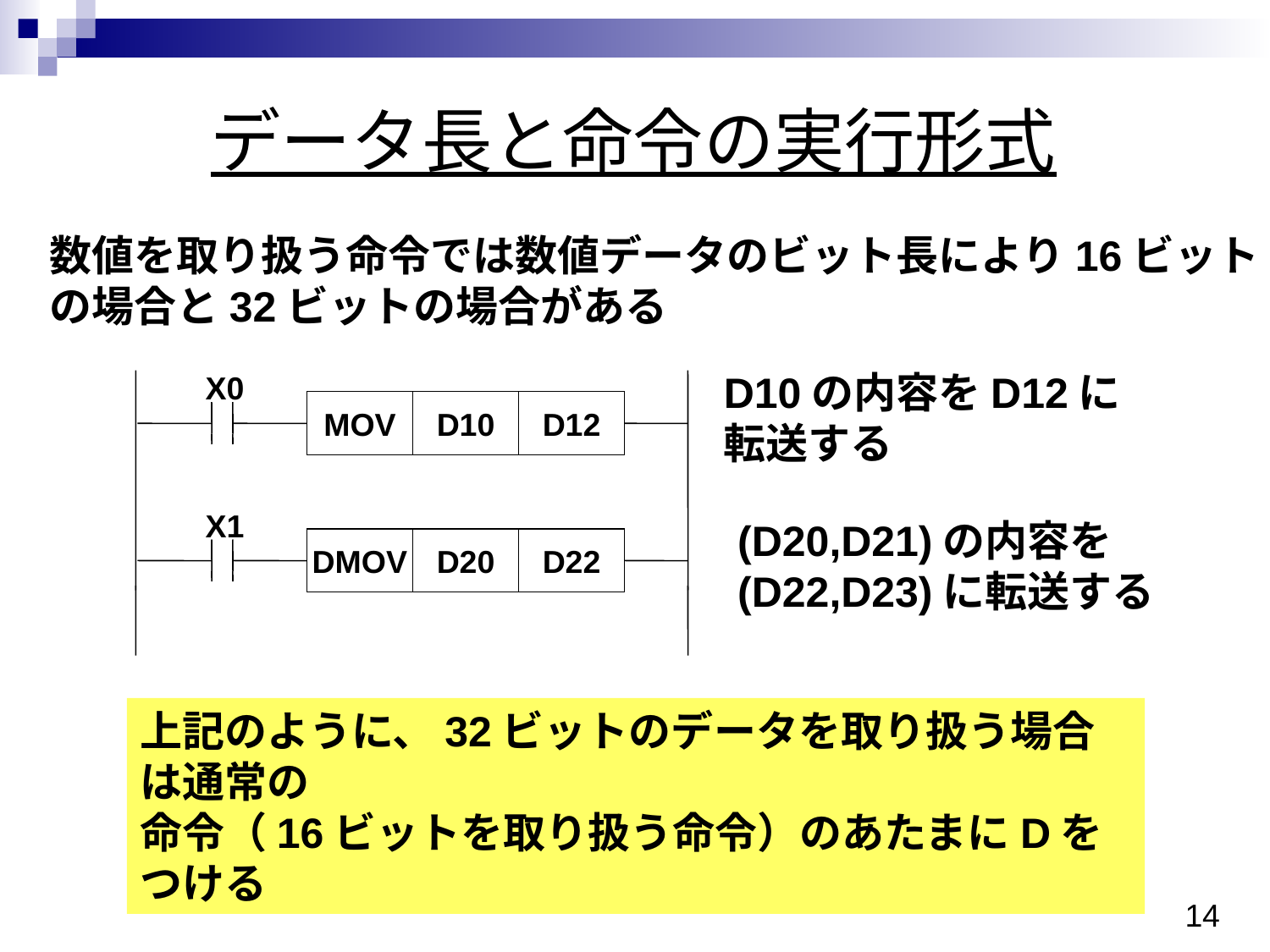

データ長と命令の実行形式
数値を取り扱う命令では数値データのビット長により16ビット
の場合と32ビットの場合がある
X0
D10の内容をD12に
転送する

MOV
D10
D12

X1
(D20,D21)の内容を
(D22,D23)に転送する
DMOV
D20
D22

上記のように、32ビットのデータを取り扱う場合は通常の
命令（16ビットを取り扱う命令）のあたまにDをつける
14